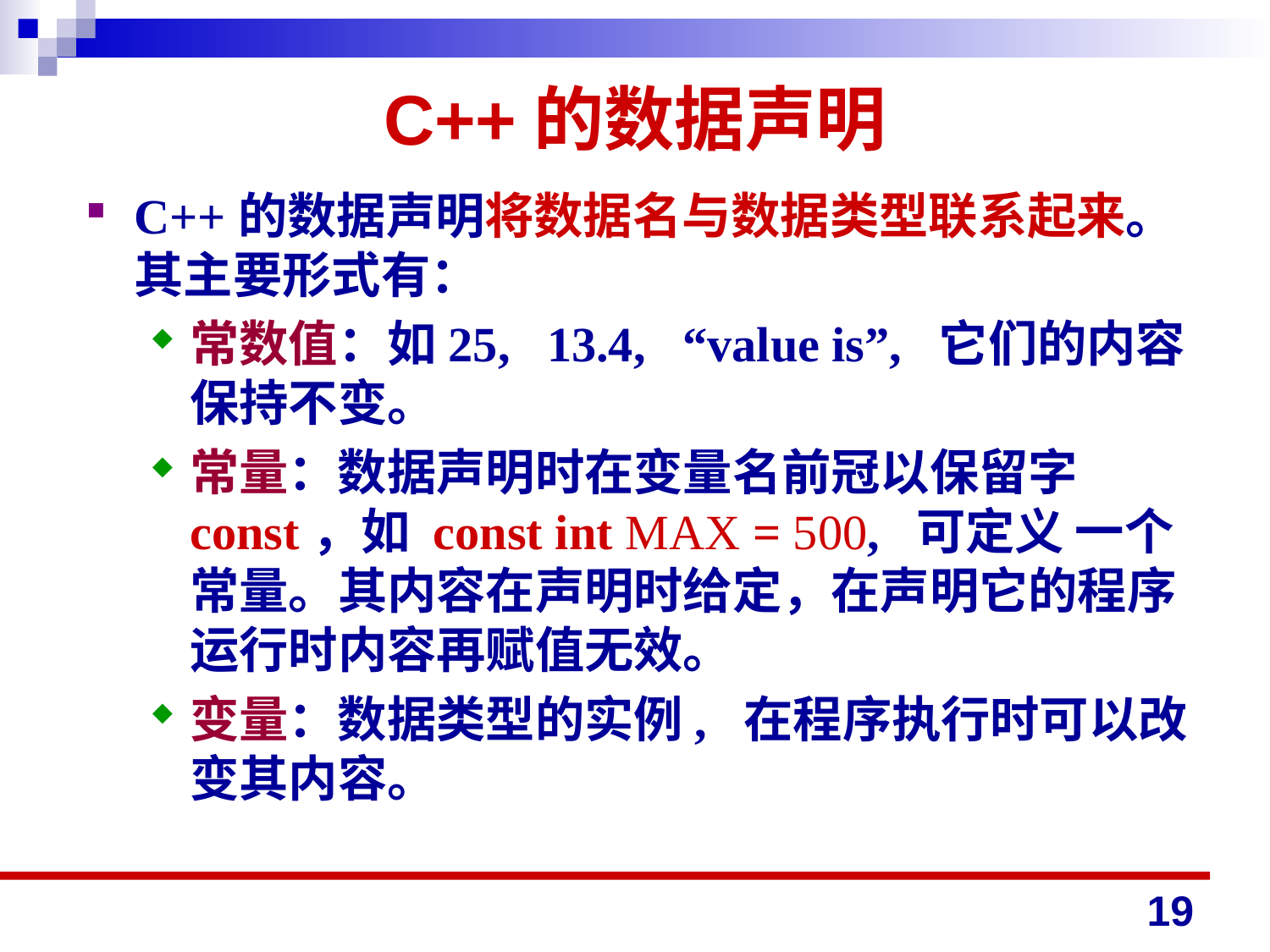

# C++的数据声明
C++的数据声明将数据名与数据类型联系起来。其主要形式有：
常数值：如25,   13.4,   “value is”,  它们的内容保持不变。
常量：数据声明时在变量名前冠以保留字const，如 const int MAX = 500,  可定义 一个常量。其内容在声明时给定，在声明它的程序运行时内容再赋值无效。
变量：数据类型的实例,  在程序执行时可以改变其内容。
19